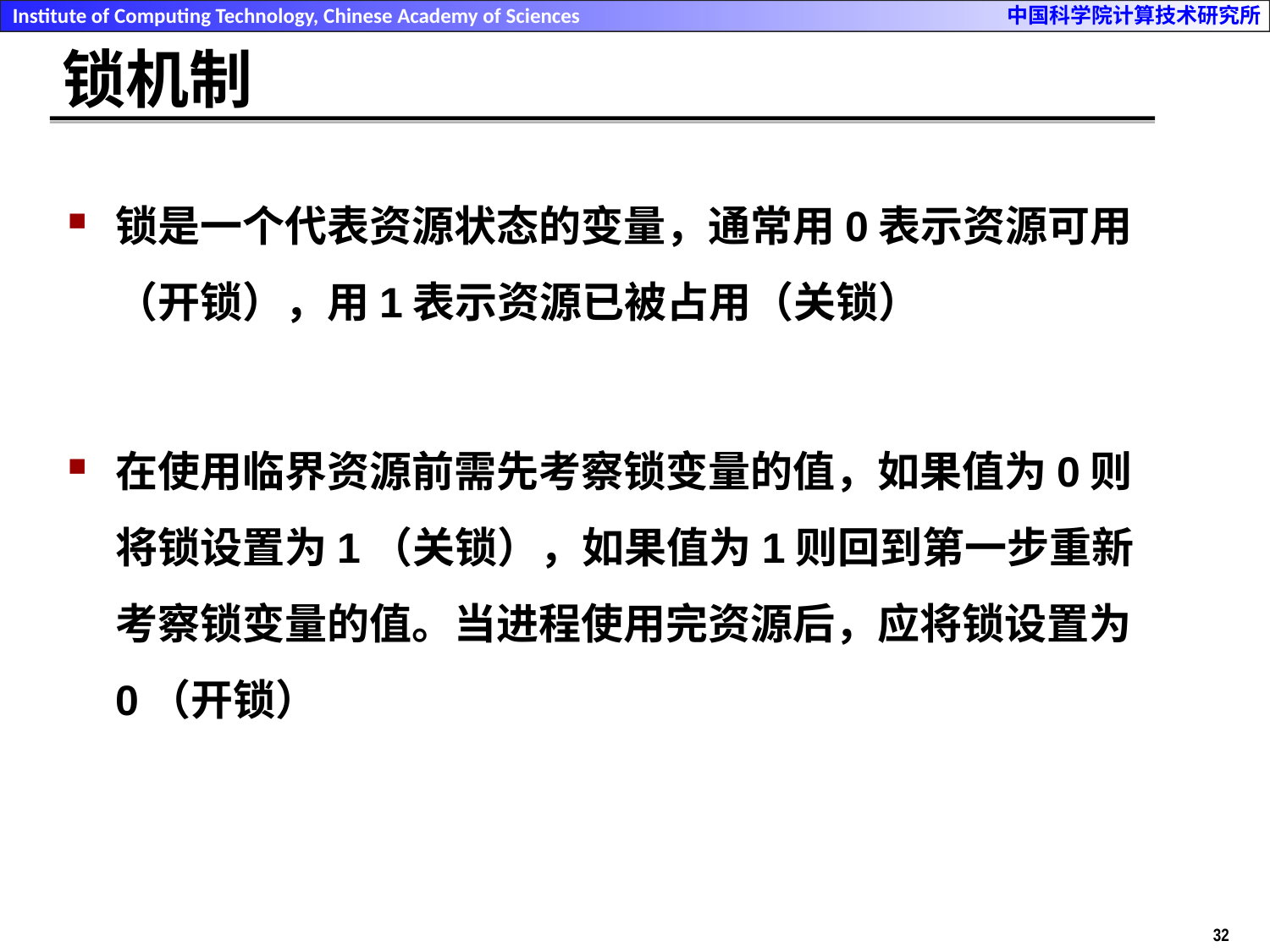

# 锁机制
锁是一个代表资源状态的变量，通常用0表示资源可用（开锁），用1表示资源已被占用（关锁）

在使用临界资源前需先考察锁变量的值，如果值为0则将锁设置为1（关锁），如果值为1则回到第一步重新考察锁变量的值。当进程使用完资源后，应将锁设置为0（开锁）